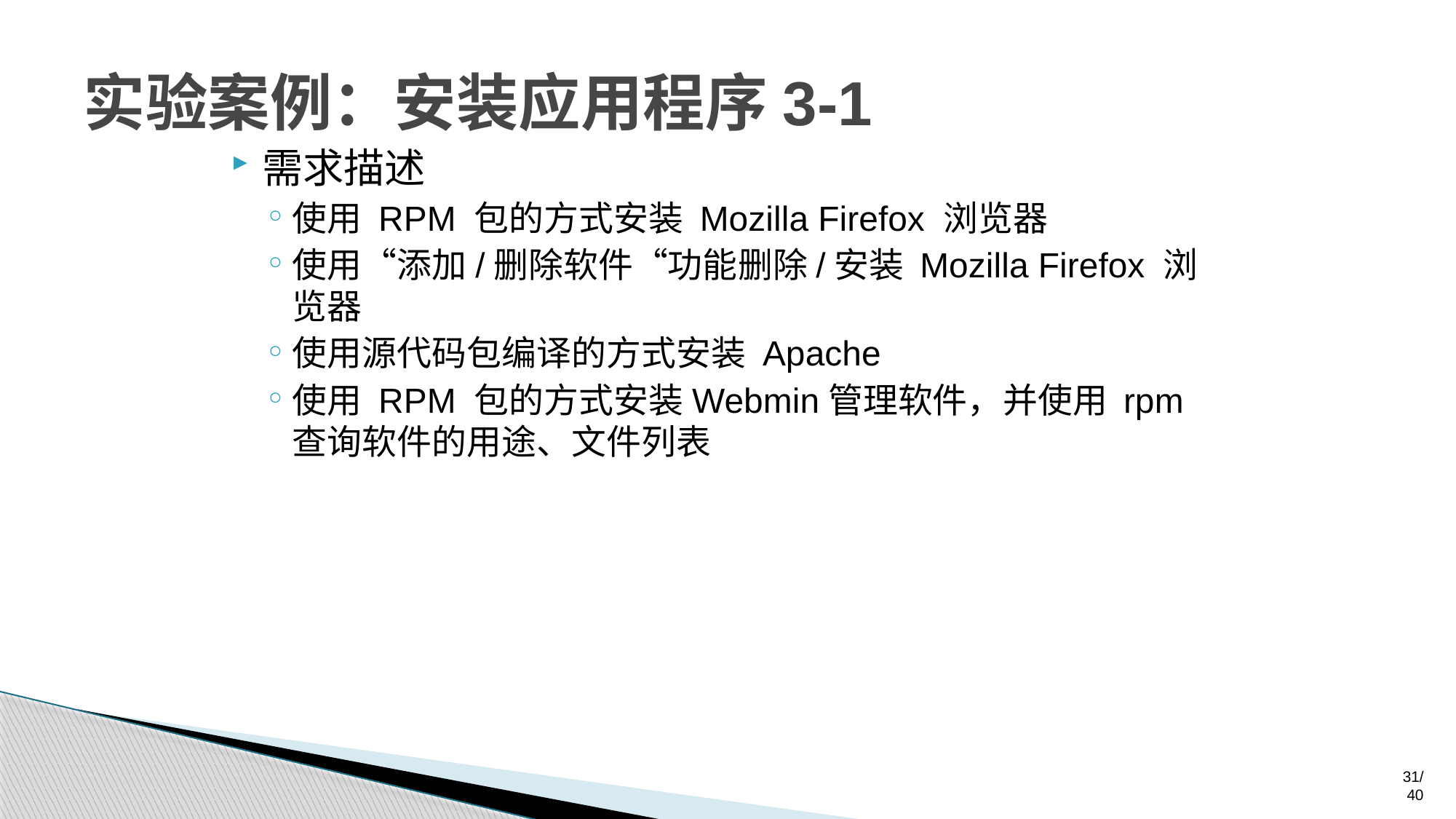

# 实验案例：安装应用程序3-1
需求描述
使用 RPM 包的方式安装 Mozilla Firefox 浏览器
使用“添加/删除软件“功能删除/安装 Mozilla Firefox 浏览器
使用源代码包编译的方式安装 Apache
使用 RPM 包的方式安装Webmin管理软件，并使用 rpm查询软件的用途、文件列表

31/40